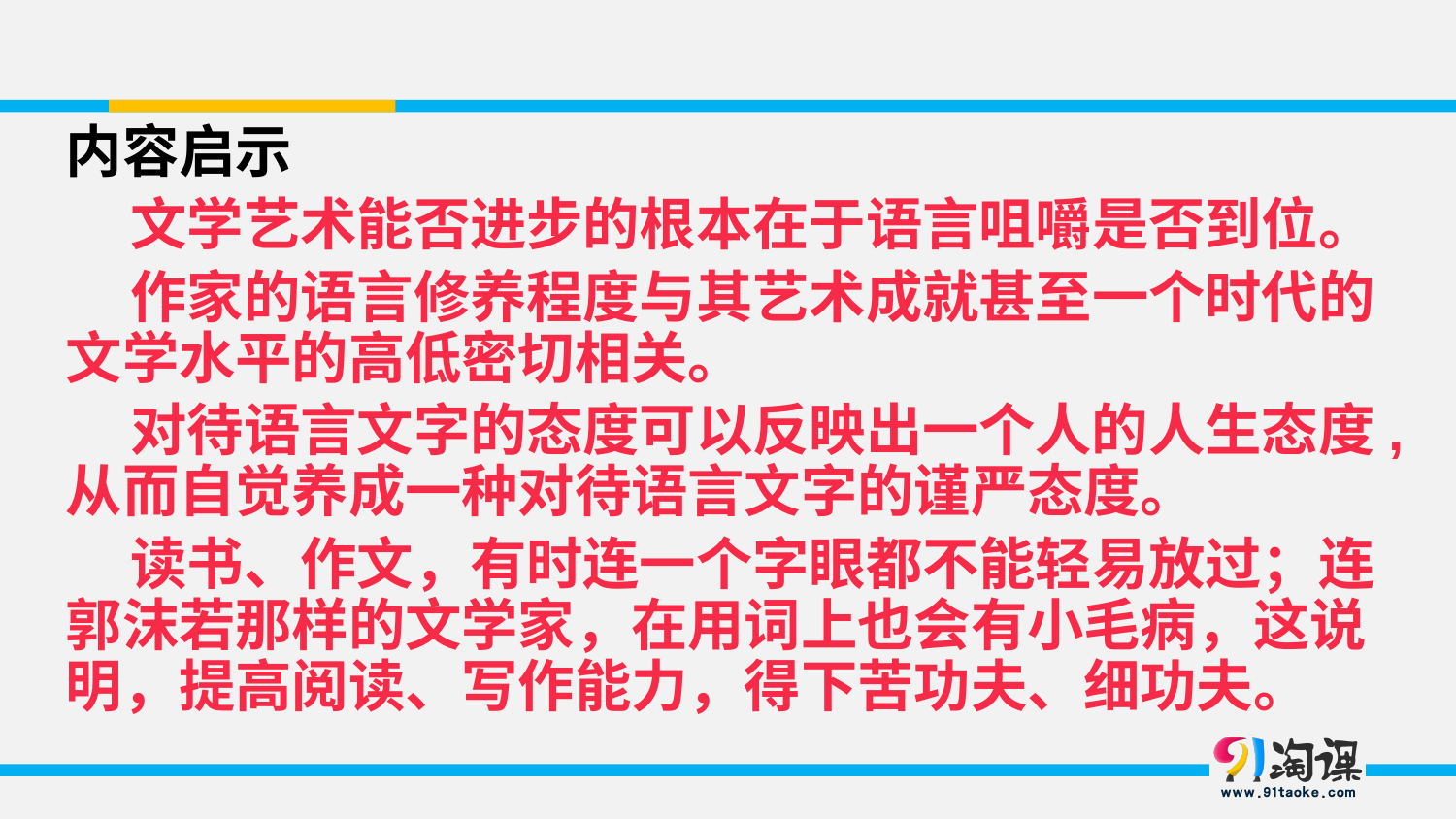

内容启示
    文学艺术能否进步的根本在于语言咀嚼是否到位。
    作家的语言修养程度与其艺术成就甚至一个时代的文学水平的高低密切相关。
    对待语言文字的态度可以反映出一个人的人生态度,从而自觉养成一种对待语言文字的谨严态度。
    读书、作文，有时连一个字眼都不能轻易放过；连郭沫若那样的文学家，在用词上也会有小毛病，这说明，提高阅读、写作能力，得下苦功夫、细功夫。